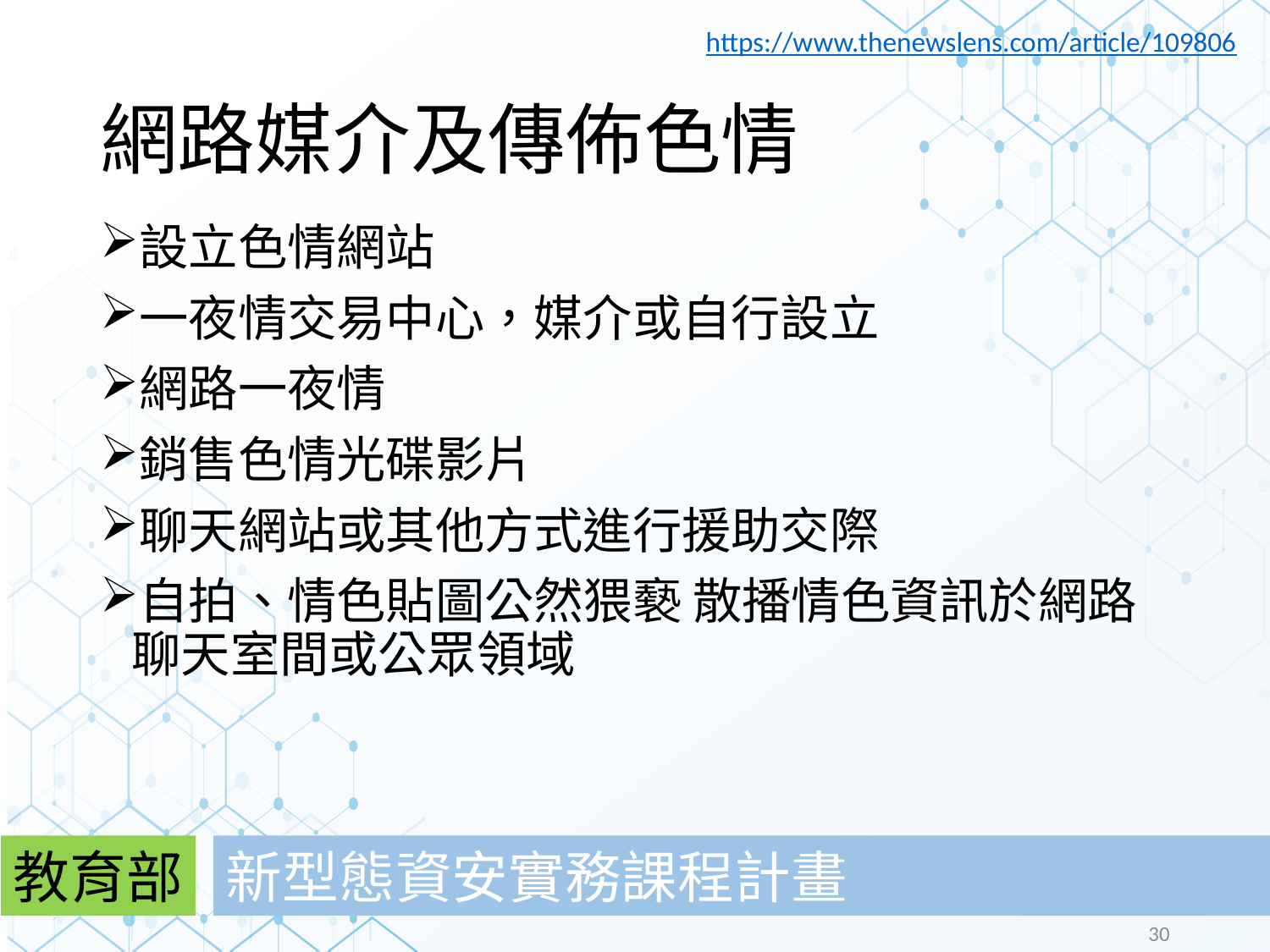

https://www.thenewslens.com/article/109806
# 網路媒介及傳佈色情
設立色情網站
一夜情交易中心，媒介或自行設立
網路一夜情
銷售色情光碟影片
聊天網站或其他方式進行援助交際
自拍、情色貼圖公然猥褻 散播情色資訊於網路聊天室間或公眾領域
教育部
新型態資安實務課程計畫
30